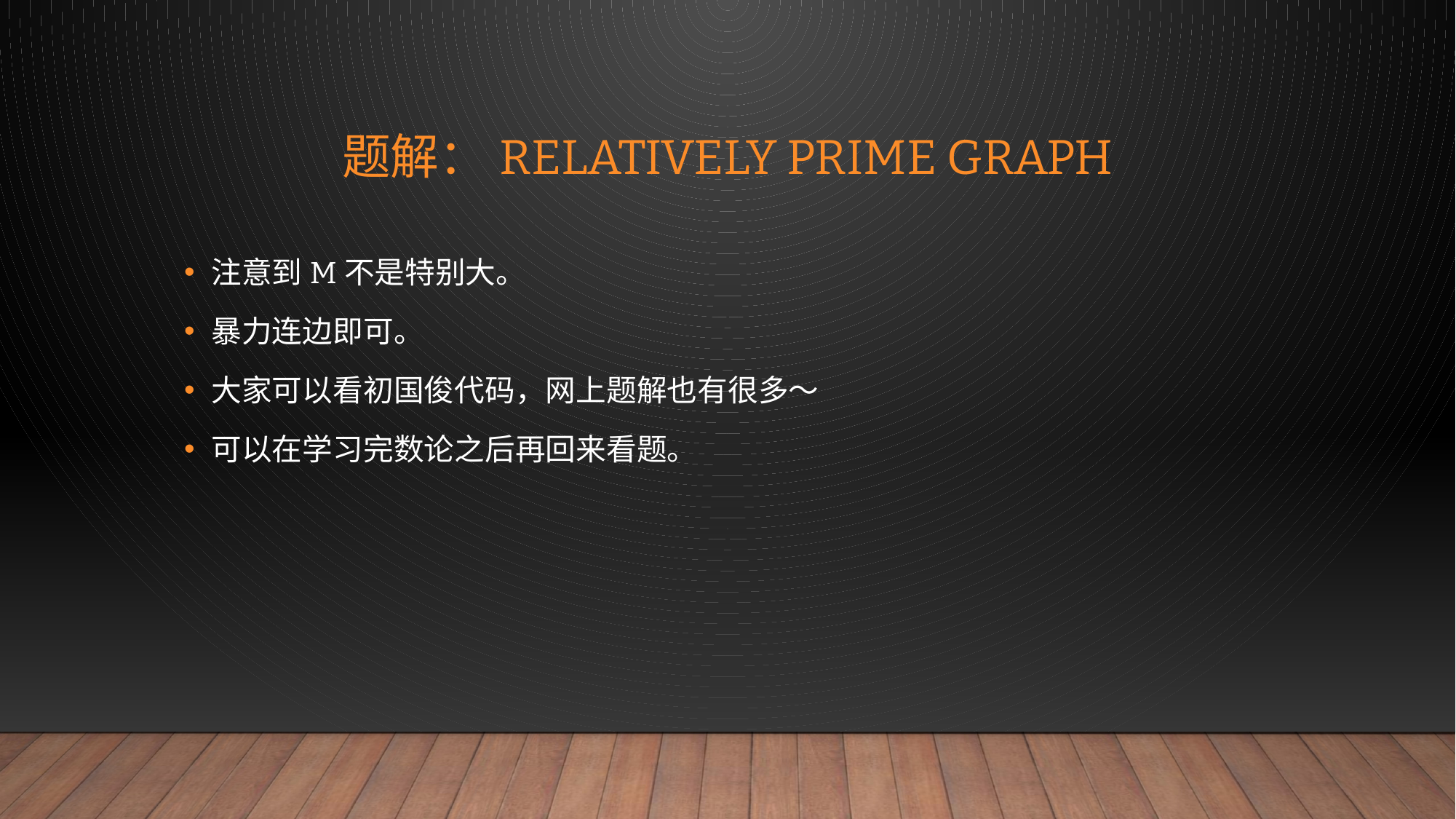

# 题解：Relatively Prime Graph
注意到M不是特别大。
暴力连边即可。
大家可以看初国俊代码，网上题解也有很多～
可以在学习完数论之后再回来看题。